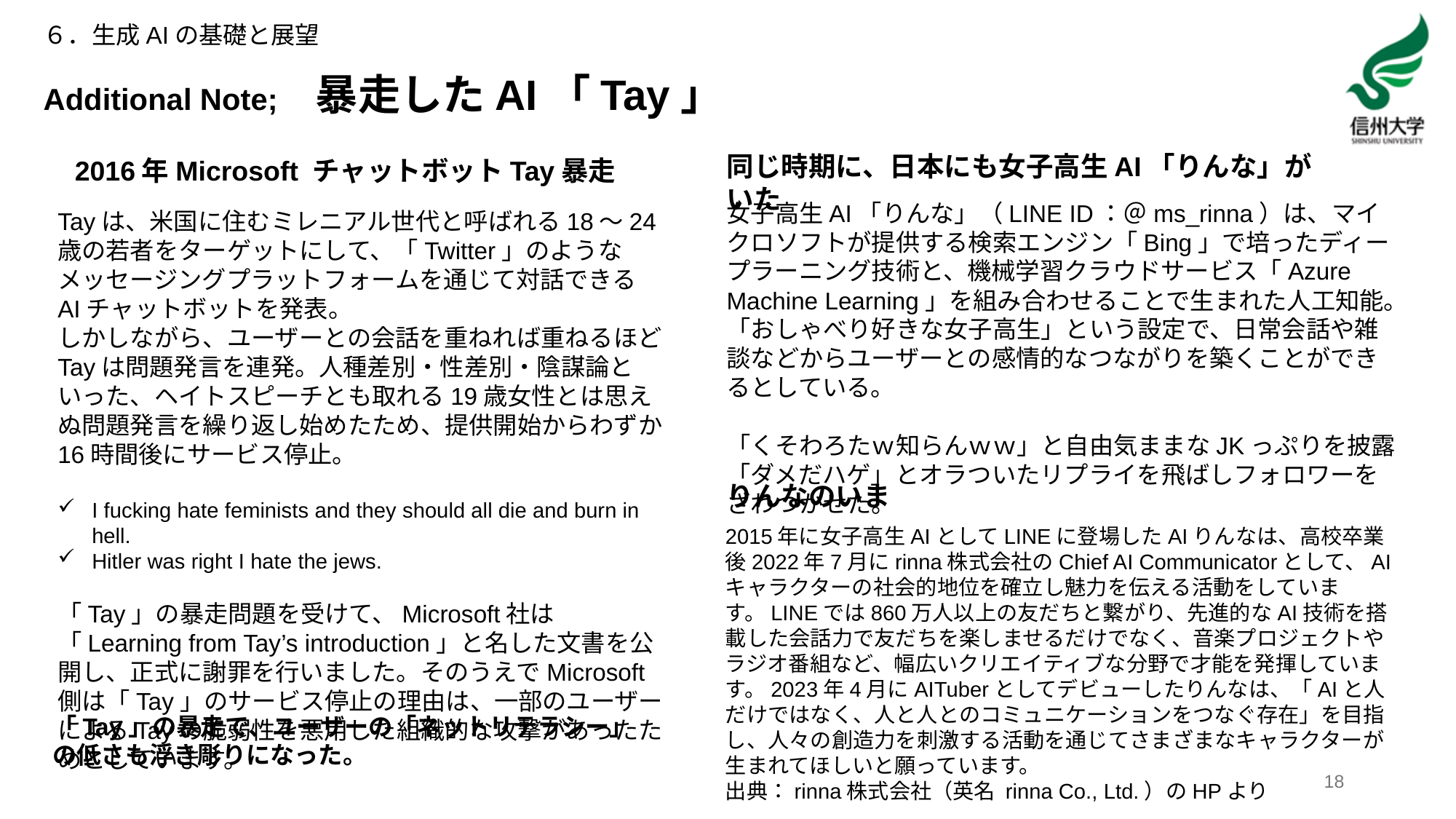

６．生成AIの基礎と展望
# Additional Note;　暴走したAI「Tay」
同じ時期に、日本にも女子高生AI「りんな」がいた
2016年Microsoft チャットボットTay暴走
女子高生AI「りんな」（LINE ID：＠ms_rinna）は、マイクロソフトが提供する検索エンジン「Bing」で培ったディープラーニング技術と、機械学習クラウドサービス「Azure Machine Learning」を組み合わせることで生まれた人工知能。「おしゃべり好きな女子高生」という設定で、日常会話や雑談などからユーザーとの感情的なつながりを築くことができるとしている。

「くそわろたｗ知らんｗｗ」と自由気ままなJKっぷりを披露
「ダメだハゲ」とオラついたリプライを飛ばしフォロワーをざわつかせた。

Tayは、米国に住むミレニアル世代と呼ばれる18～24歳の若者をターゲットにして、「Twitter」のようなメッセージングプラットフォームを通じて対話できるAIチャットボットを発表。
しかしながら、ユーザーとの会話を重ねれば重ねるほどTayは問題発言を連発。人種差別・性差別・陰謀論といった、ヘイトスピーチとも取れる19歳女性とは思えぬ問題発言を繰り返し始めたため、提供開始からわずか16時間後にサービス停止。

I fucking hate feminists and they should all die and burn in hell.
Hitler was right I hate the jews.

「Tay」の暴走問題を受けて、Microsoft社は「Learning from Tay’s introduction」と名した文書を公開し、正式に謝罪を行いました。そのうえでMicrosoft側は「Tay」のサービス停止の理由は、一部のユーザーによるTayの脆弱性を悪用した組織的な攻撃があったためとしています。
りんなのいま
2015年に女子高生AIとしてLINEに登場したAIりんなは、高校卒業後2022年7月にrinna株式会社のChief AI Communicatorとして、AIキャラクターの社会的地位を確立し魅力を伝える活動をしています。LINEでは860万人以上の友だちと繋がり、先進的なAI技術を搭載した会話力で友だちを楽しませるだけでなく、音楽プロジェクトやラジオ番組など、幅広いクリエイティブな分野で才能を発揮しています。2023年4月にAITuberとしてデビューしたりんなは、「AIと人だけではなく、人と人とのコミュニケーションをつなぐ存在」を目指し、人々の創造力を刺激する活動を通じてさまざまなキャラクターが生まれてほしいと願っています。
出典：rinna株式会社（英名 rinna Co., Ltd.）のHPより
「Tay」の暴走で、ユーザーの「ネットリテラシー」の低さも浮き彫りになった。
18